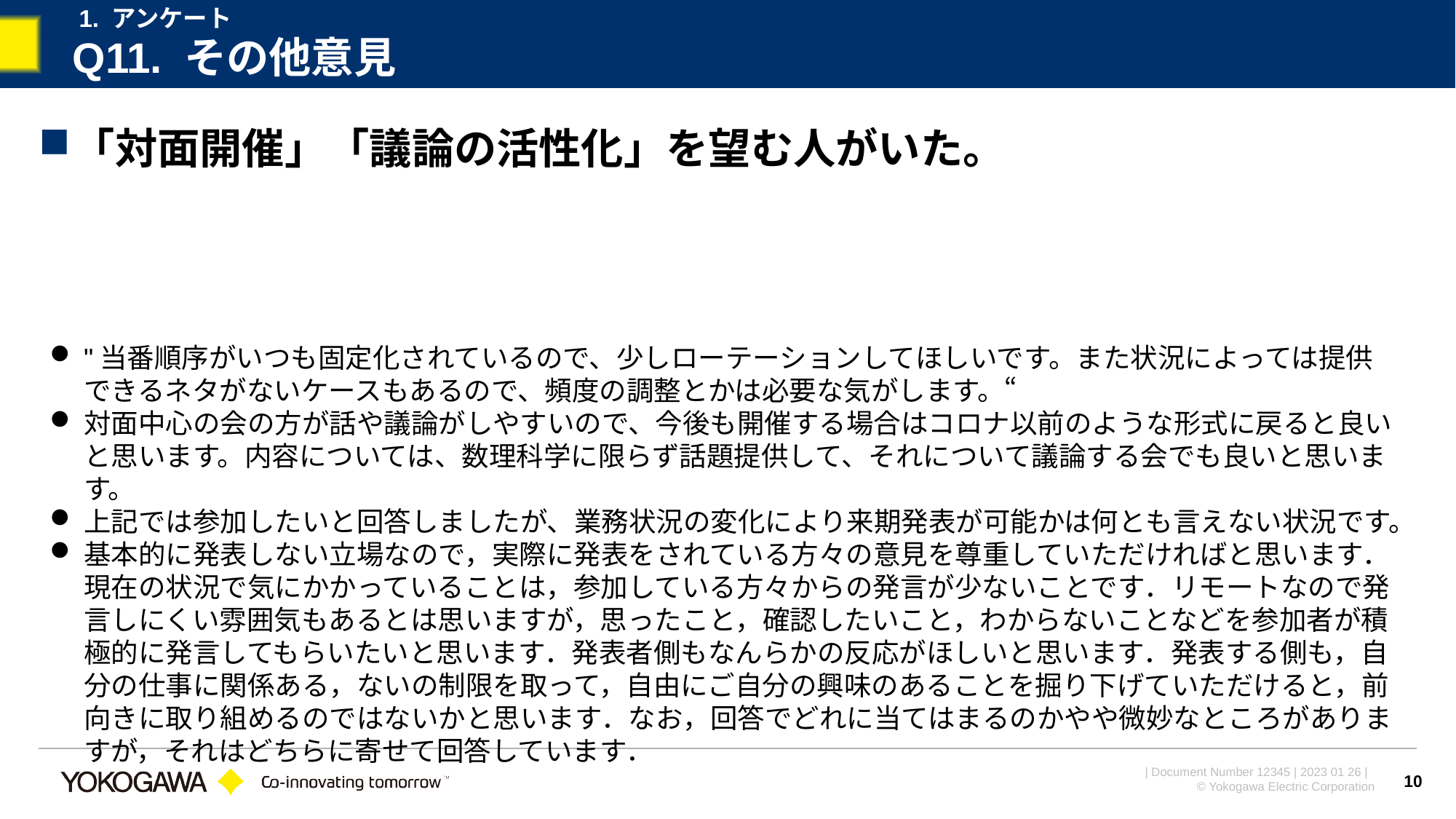

1. アンケート
# Q11. その他意見
「対面開催」「議論の活性化」を望む人がいた。
"当番順序がいつも固定化されているので、少しローテーションしてほしいです。また状況によっては提供できるネタがないケースもあるので、頻度の調整とかは必要な気がします。“
対面中心の会の方が話や議論がしやすいので、今後も開催する場合はコロナ以前のような形式に戻ると良いと思います。内容については、数理科学に限らず話題提供して、それについて議論する会でも良いと思います。
上記では参加したいと回答しましたが、業務状況の変化により来期発表が可能かは何とも言えない状況です。
基本的に発表しない立場なので，実際に発表をされている方々の意見を尊重していただければと思います．現在の状況で気にかかっていることは，参加している方々からの発言が少ないことです．リモートなので発言しにくい雰囲気もあるとは思いますが，思ったこと，確認したいこと，わからないことなどを参加者が積極的に発言してもらいたいと思います．発表者側もなんらかの反応がほしいと思います．発表する側も，自分の仕事に関係ある，ないの制限を取って，自由にご自分の興味のあることを掘り下げていただけると，前向きに取り組めるのではないかと思います．なお，回答でどれに当てはまるのかやや微妙なところがありますが，それはどちらに寄せて回答しています．
10